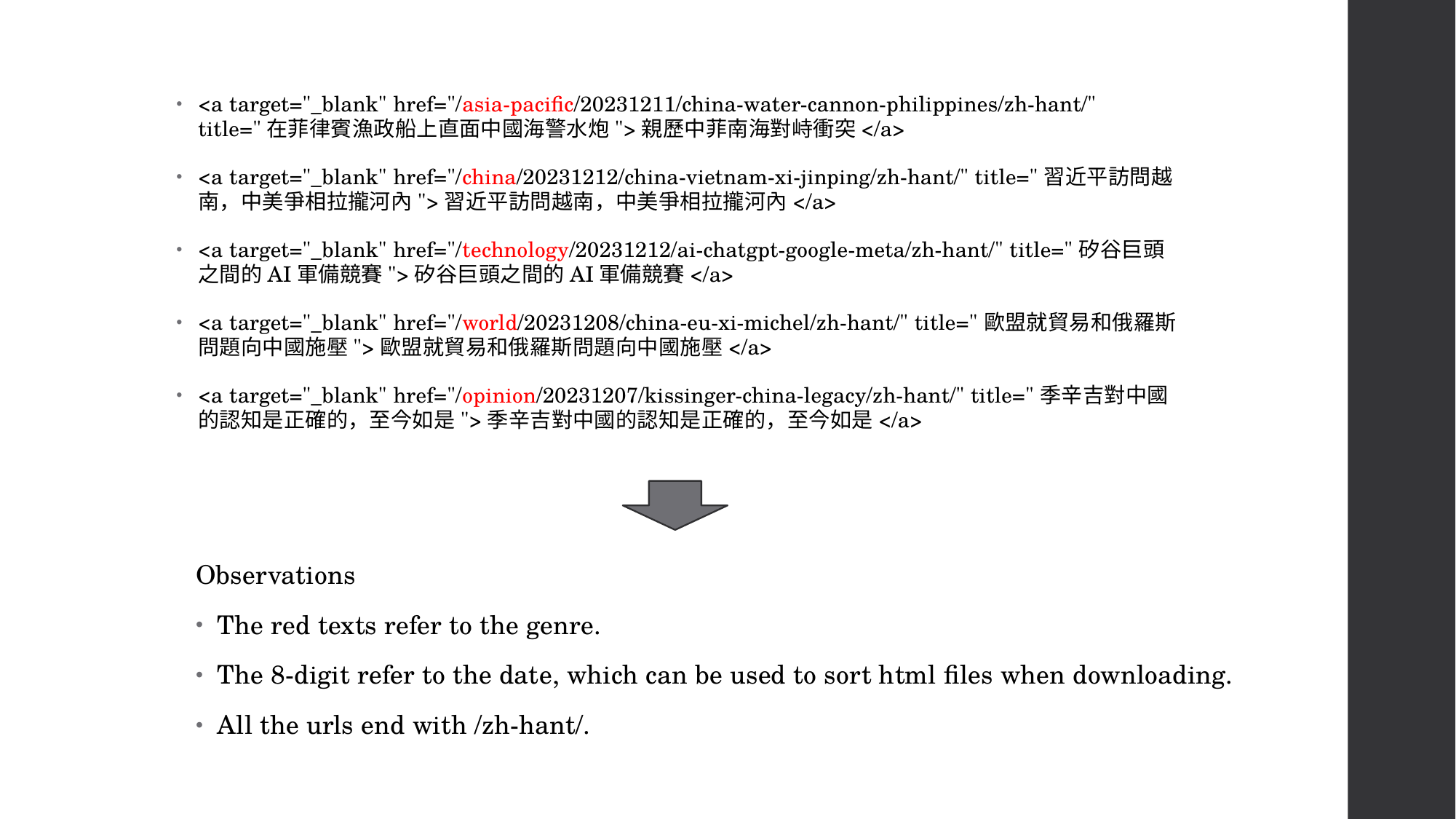

<a target="_blank" href="/asia-pacific/20231211/china-water-cannon-philippines/zh-hant/" title="在菲律賓漁政船上直面中國海警水炮">親歷中菲南海對峙衝突</a>
<a target="_blank" href="/china/20231212/china-vietnam-xi-jinping/zh-hant/" title="習近平訪問越南，中美爭相拉攏河內">習近平訪問越南，中美爭相拉攏河內</a>
<a target="_blank" href="/technology/20231212/ai-chatgpt-google-meta/zh-hant/" title="矽谷巨頭之間的AI軍備競賽">矽谷巨頭之間的AI軍備競賽</a>
<a target="_blank" href="/world/20231208/china-eu-xi-michel/zh-hant/" title="歐盟就貿易和俄羅斯問題向中國施壓">歐盟就貿易和俄羅斯問題向中國施壓</a>
<a target="_blank" href="/opinion/20231207/kissinger-china-legacy/zh-hant/" title="季辛吉對中國的認知是正確的，至今如是">季辛吉對中國的認知是正確的，至今如是</a>

Observations
The red texts refer to the genre.
The 8-digit refer to the date, which can be used to sort html files when downloading.
All the urls end with /zh-hant/.